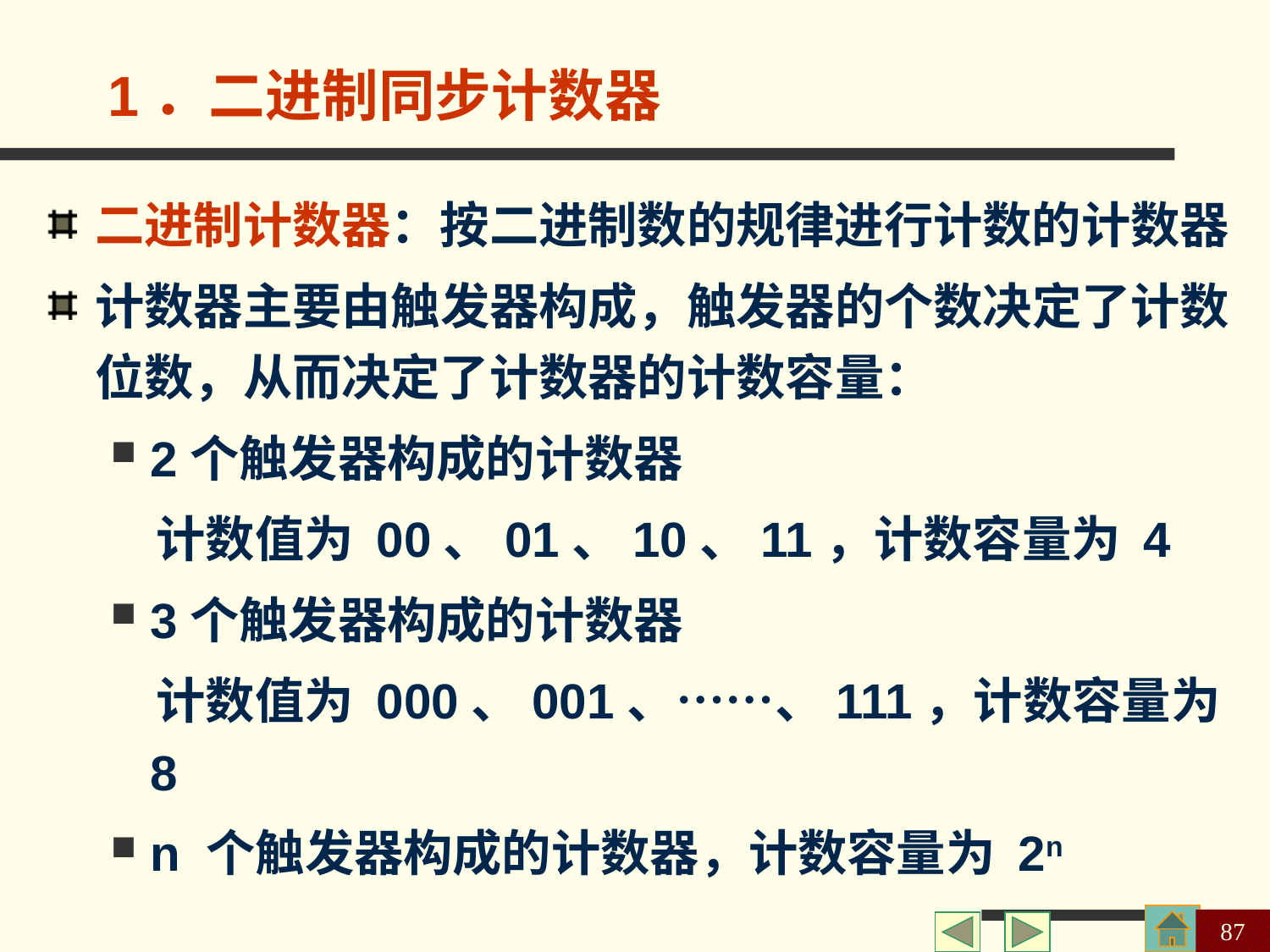

1．二进制同步计数器
二进制计数器：按二进制数的规律进行计数的计数器
计数器主要由触发器构成，触发器的个数决定了计数位数，从而决定了计数器的计数容量：
2个触发器构成的计数器
   计数值为 00、01、10、11，计数容量为 4
3个触发器构成的计数器
   计数值为 000、001、……、111，计数容量为 8
n 个触发器构成的计数器，计数容量为 2n
87